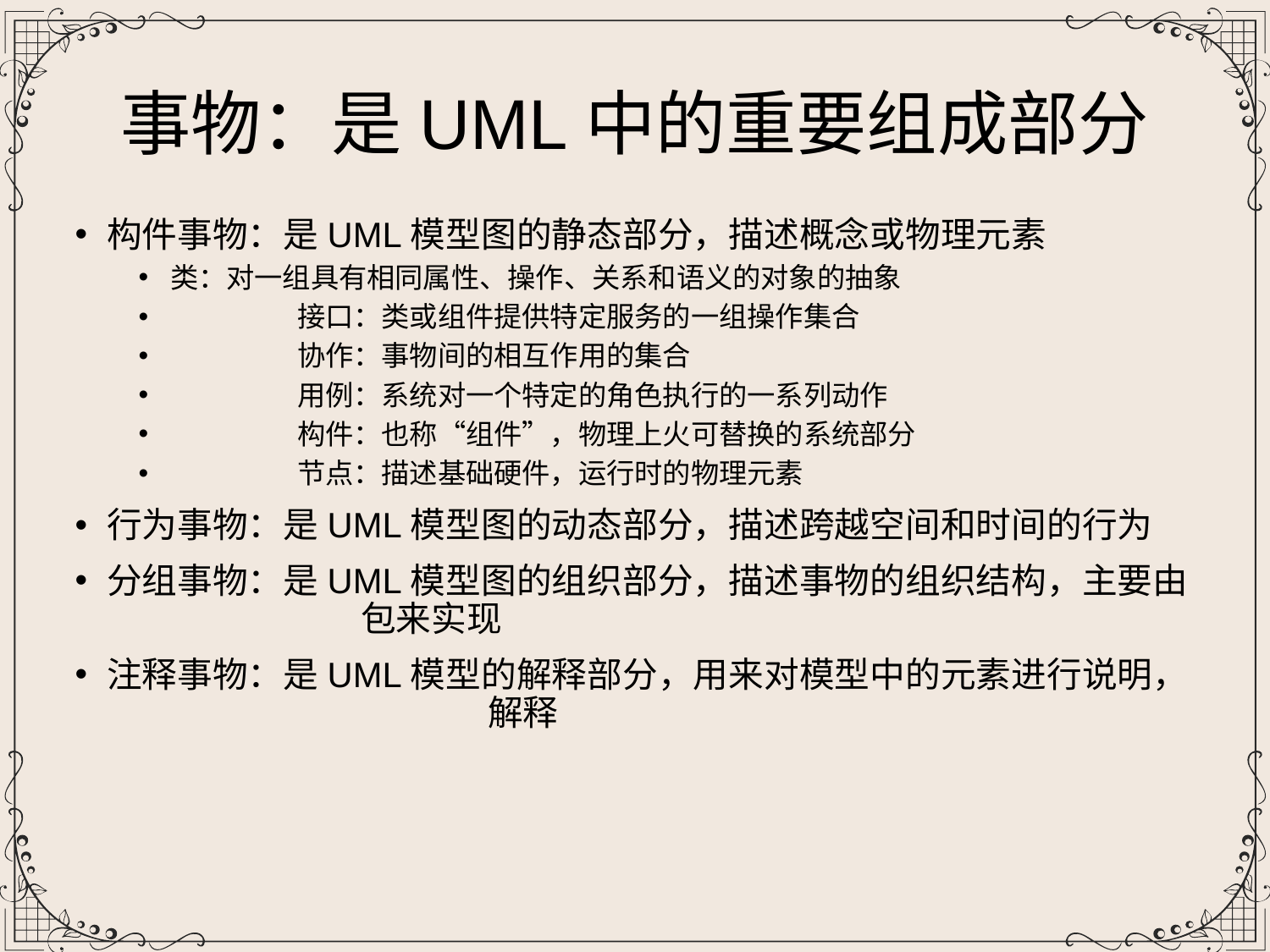

事物：是UML中的重要组成部分
构件事物：是UML模型图的静态部分，描述概念或物理元素
类：对一组具有相同属性、操作、关系和语义的对象的抽象
	接口：类或组件提供特定服务的一组操作集合
	协作：事物间的相互作用的集合
	用例：系统对一个特定的角色执行的一系列动作
	构件：也称“组件”，物理上火可替换的系统部分
	节点：描述基础硬件，运行时的物理元素
行为事物：是UML模型图的动态部分，描述跨越空间和时间的行为
分组事物：是UML模型图的组织部分，描述事物的组织结构，主要由		包来实现
注释事物：是UML模型的解释部分，用来对模型中的元素进行说明，			解释